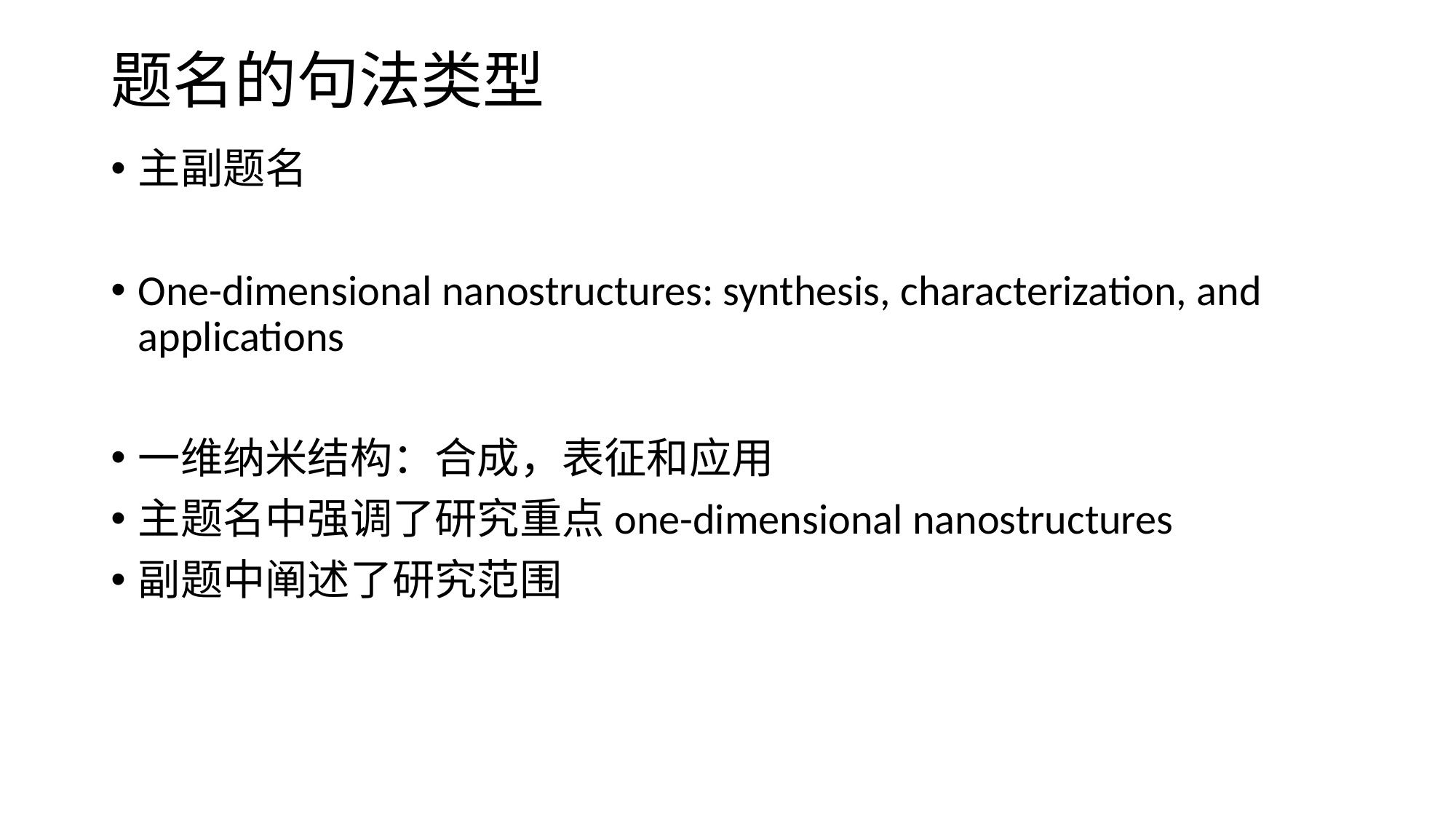

# 题名的句法类型
主副题名

One-dimensional nanostructures: synthesis, characterization, and applications

一维纳米结构：合成，表征和应用
主题名中强调了研究重点one-dimensional nanostructures
副题中阐述了研究范围